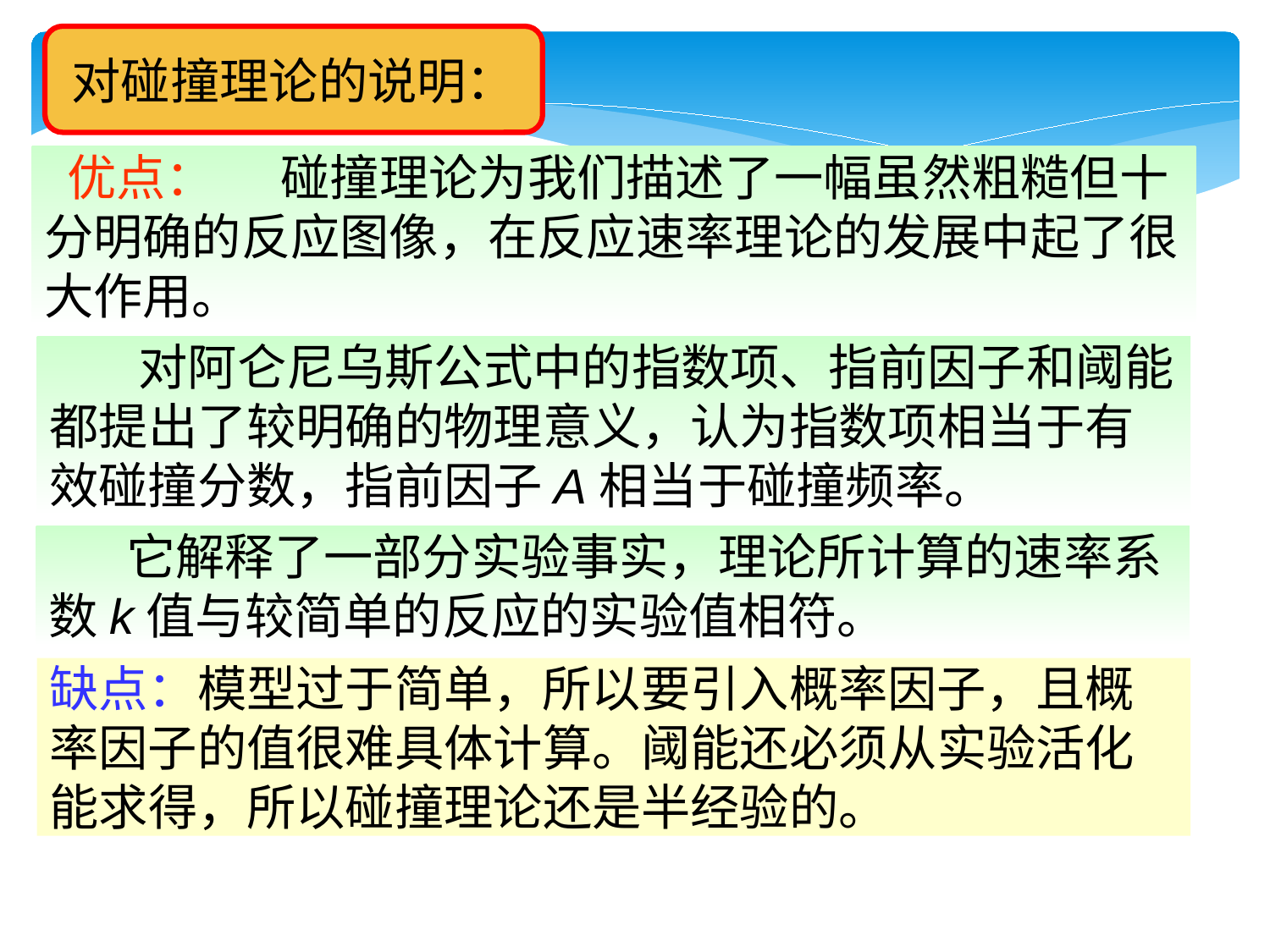

对碰撞理论的说明：
 优点：      碰撞理论为我们描述了一幅虽然粗糙但十分明确的反应图像，在反应速率理论的发展中起了很大作用。
       对阿仑尼乌斯公式中的指数项、指前因子和阈能都提出了较明确的物理意义，认为指数项相当于有效碰撞分数，指前因子A相当于碰撞频率。
      它解释了一部分实验事实，理论所计算的速率系数k值与较简单的反应的实验值相符。
缺点：模型过于简单，所以要引入概率因子，且概率因子的值很难具体计算。阈能还必须从实验活化能求得，所以碰撞理论还是半经验的。